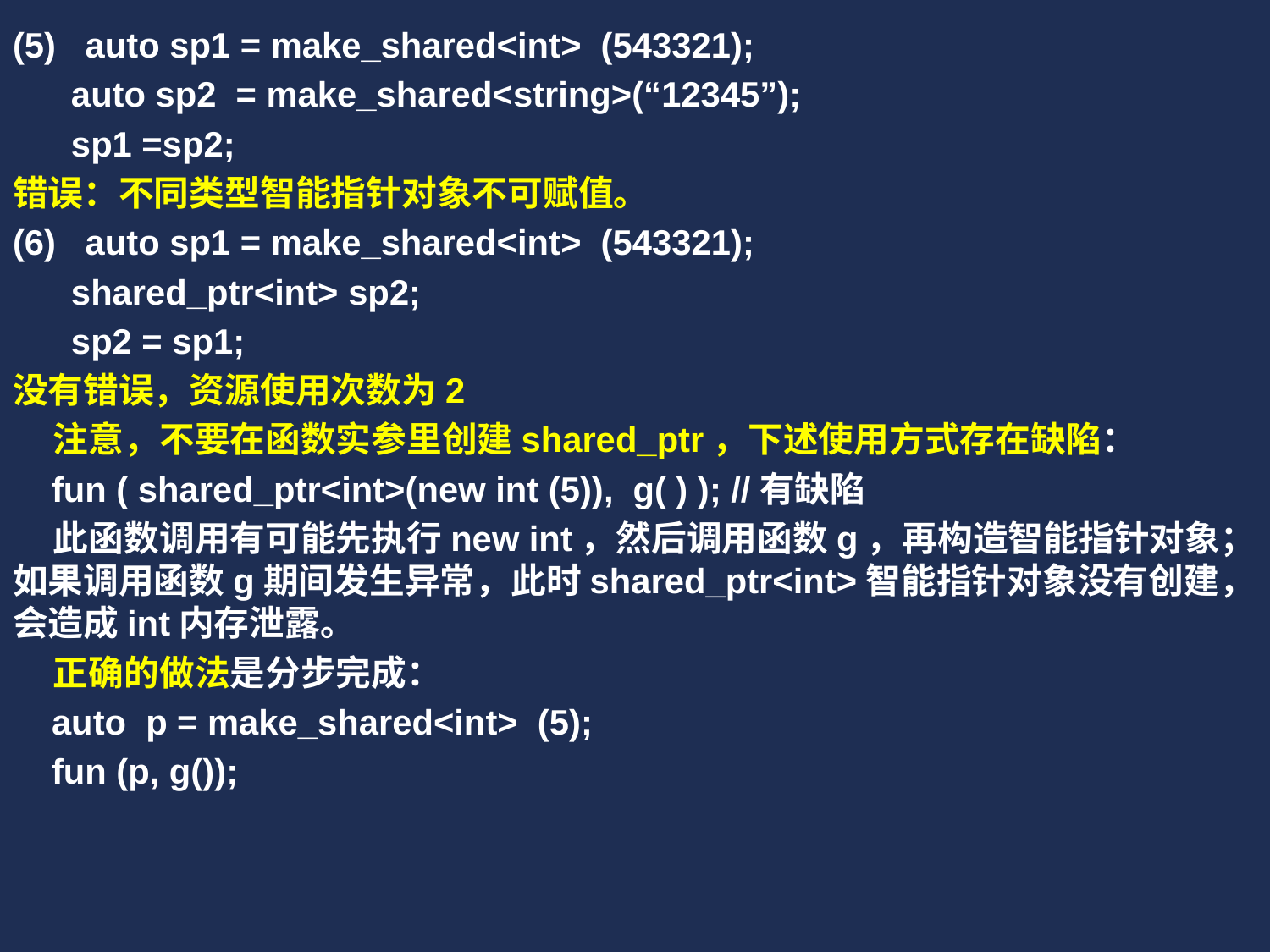

(5)   auto sp1 = make_shared<int>  (543321);
      auto sp2  = make_shared<string>(“12345”);
      sp1 =sp2;
错误：不同类型智能指针对象不可赋值。
(6)   auto sp1 = make_shared<int>  (543321);
      shared_ptr<int> sp2;
      sp2 = sp1;
没有错误，资源使用次数为2
    注意，不要在函数实参里创建shared_ptr，下述使用方式存在缺陷：
    fun ( shared_ptr<int>(new int (5)),  g( ) ); //有缺陷
    此函数调用有可能先执行new int，然后调用函数g，再构造智能指针对象；如果调用函数g期间发生异常，此时shared_ptr<int>智能指针对象没有创建，会造成int内存泄露。
    正确的做法是分步完成：
    auto  p = make_shared<int>  (5);
    fun (p, g());